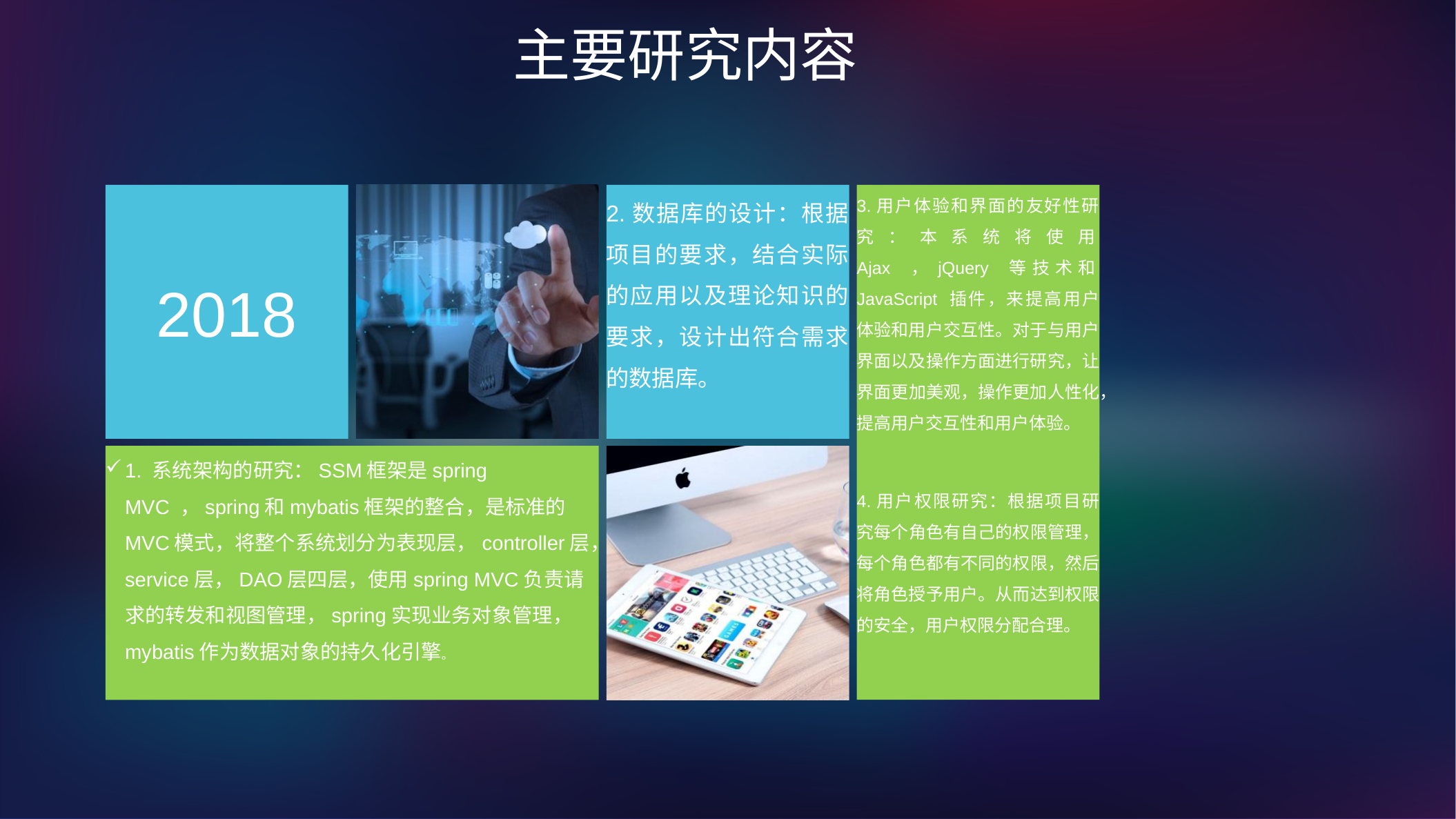

主要研究内容
2018

2.数据库的设计：根据项目的要求，结合实际的应用以及理论知识的要求，设计出符合需求的数据库。
3.用户体验和界面的友好性研究：本系统将使用Ajax ，jQuery 等技术和JavaScript 插件，来提高用户体验和用户交互性。对于与用户界面以及操作方面进行研究，让界面更加美观，操作更加人性化，提高用户交互性和用户体验。

4.用户权限研究：根据项目研究每个角色有自己的权限管理，每个角色都有不同的权限，然后将角色授予用户。从而达到权限的安全，用户权限分配合理。

1. 系统架构的研究：SSM框架是spring MVC ，spring和mybatis框架的整合，是标准的MVC模式，将整个系统划分为表现层，controller层，service层，DAO层四层，使用spring MVC负责请求的转发和视图管理，spring实现业务对象管理，mybatis作为数据对象的持久化引擎。